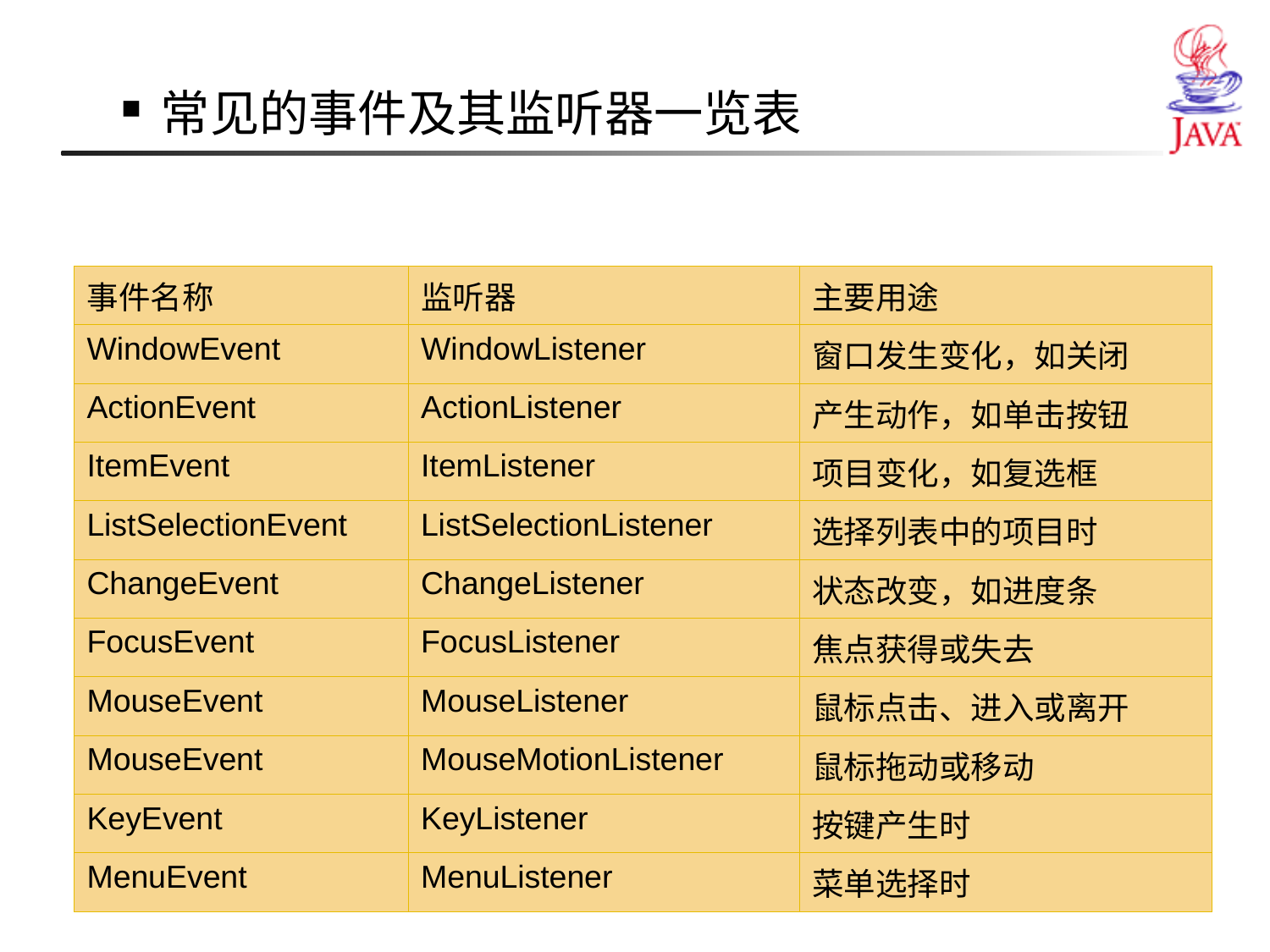

常见的事件及其监听器一览表
| 事件名称 | 监听器 | 主要用途 |
| --- | --- | --- |
| WindowEvent | WindowListener | 窗口发生变化，如关闭 |
| ActionEvent | ActionListener | 产生动作，如单击按钮 |
| ItemEvent | ItemListener | 项目变化，如复选框 |
| ListSelectionEvent | ListSelectionListener | 选择列表中的项目时 |
| ChangeEvent | ChangeListener | 状态改变，如进度条 |
| FocusEvent | FocusListener | 焦点获得或失去 |
| MouseEvent | MouseListener | 鼠标点击、进入或离开 |
| MouseEvent | MouseMotionListener | 鼠标拖动或移动 |
| KeyEvent | KeyListener | 按键产生时 |
| MenuEvent | MenuListener | 菜单选择时 |